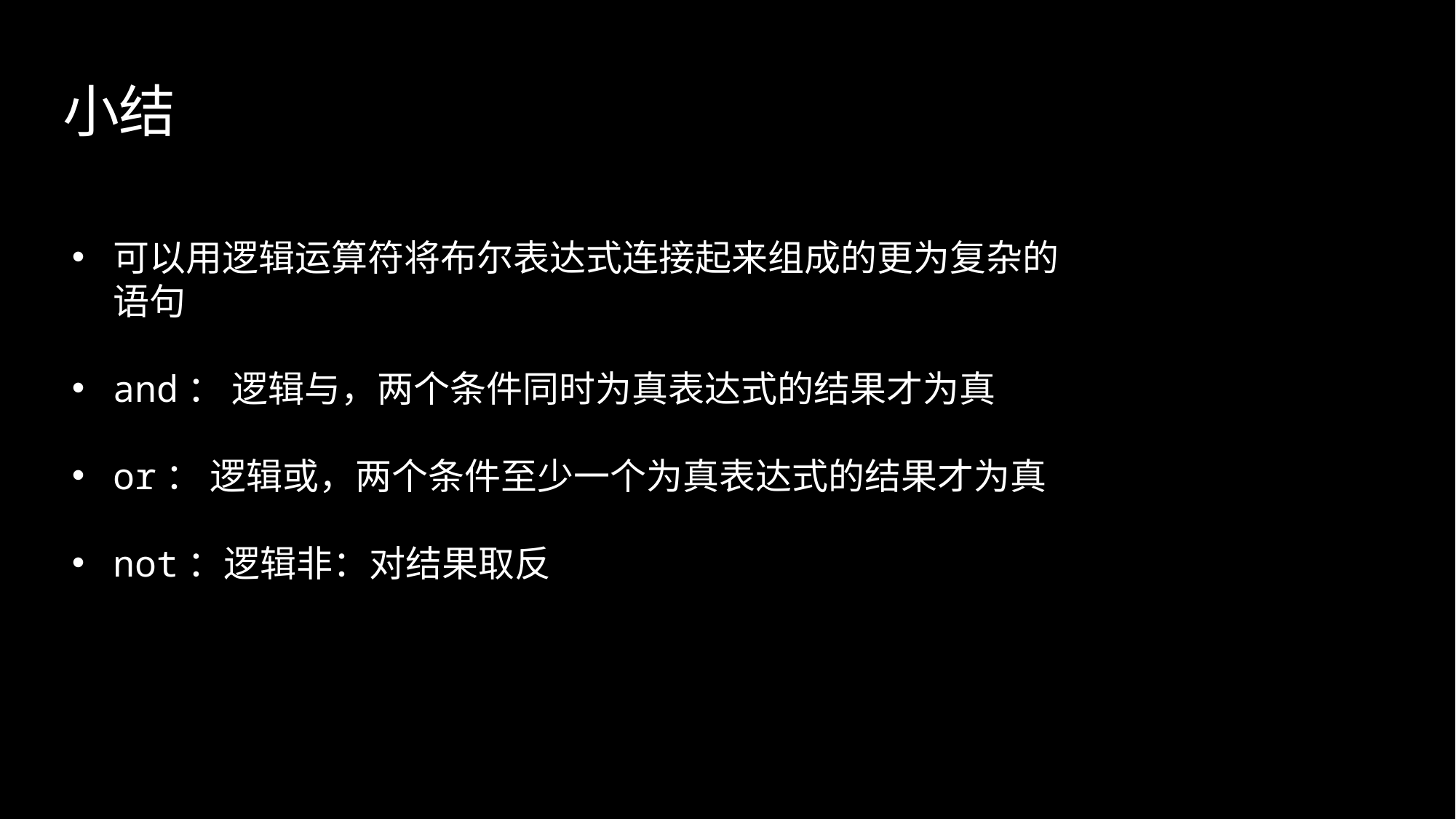

小结

可以用逻辑运算符将布尔表达式连接起来组成的更为复杂的语句

and： 逻辑与，两个条件同时为真表达式的结果才为真

or： 逻辑或，两个条件至少一个为真表达式的结果才为真

not：逻辑非：对结果取反